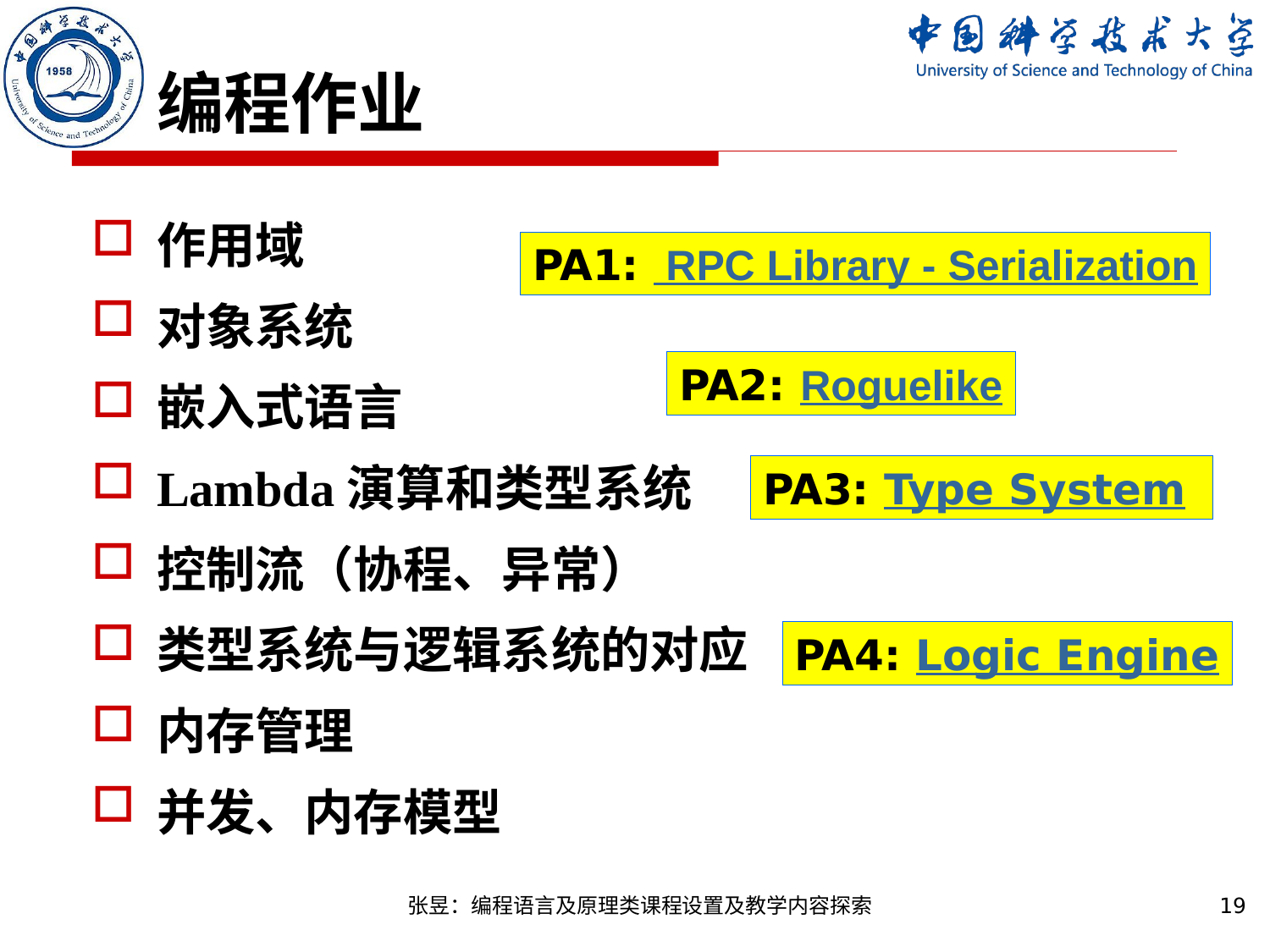

# 编程作业
作用域
对象系统
嵌入式语言
Lambda演算和类型系统
控制流（协程、异常）
类型系统与逻辑系统的对应
内存管理
并发、内存模型
PA1:  RPC Library - Serialization
PA2: Roguelike
PA3: Type System
PA4: Logic Engine
张昱：编程语言及原理类课程设置及教学内容探索
19